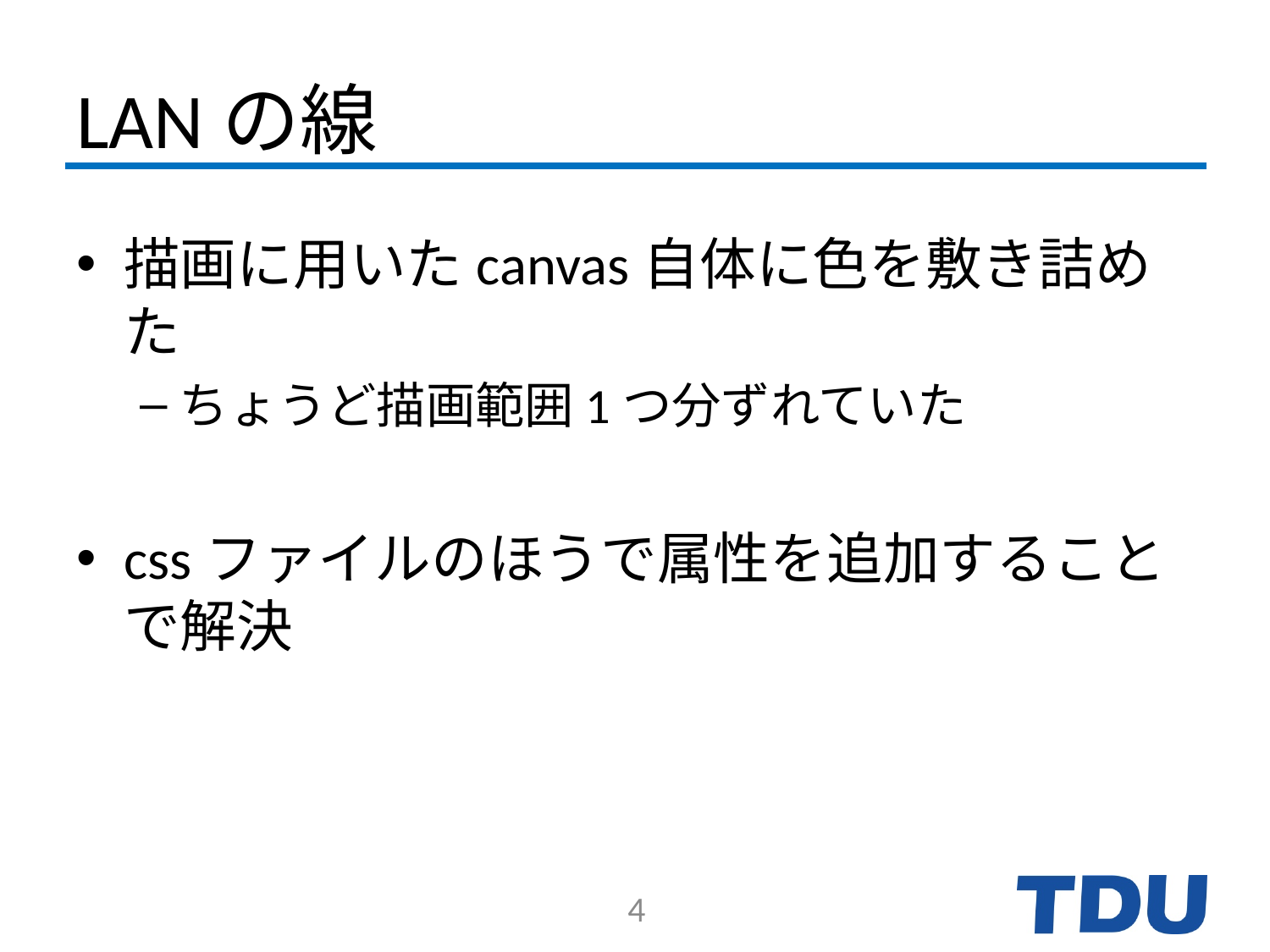

# LANの線
描画に用いたcanvas自体に色を敷き詰めた
ちょうど描画範囲1つ分ずれていた

cssファイルのほうで属性を追加することで解決

4